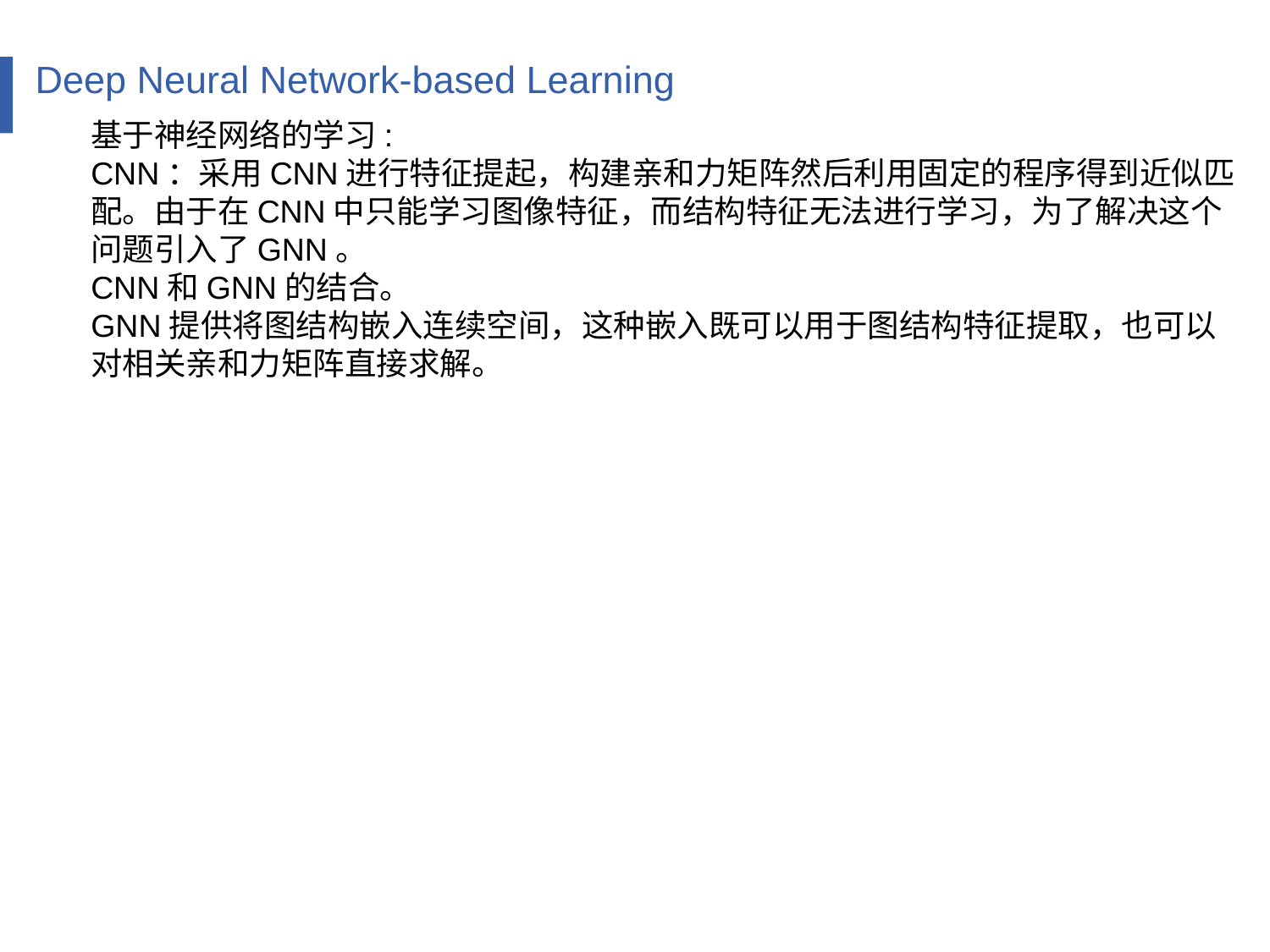

Deep Neural Network-based Learning
基于神经网络的学习:
CNN：采用CNN进行特征提起，构建亲和力矩阵然后利用固定的程序得到近似匹配。由于在CNN中只能学习图像特征，而结构特征无法进行学习，为了解决这个问题引入了GNN。
CNN和GNN的结合。
GNN提供将图结构嵌入连续空间，这种嵌入既可以用于图结构特征提取，也可以对相关亲和力矩阵直接求解。